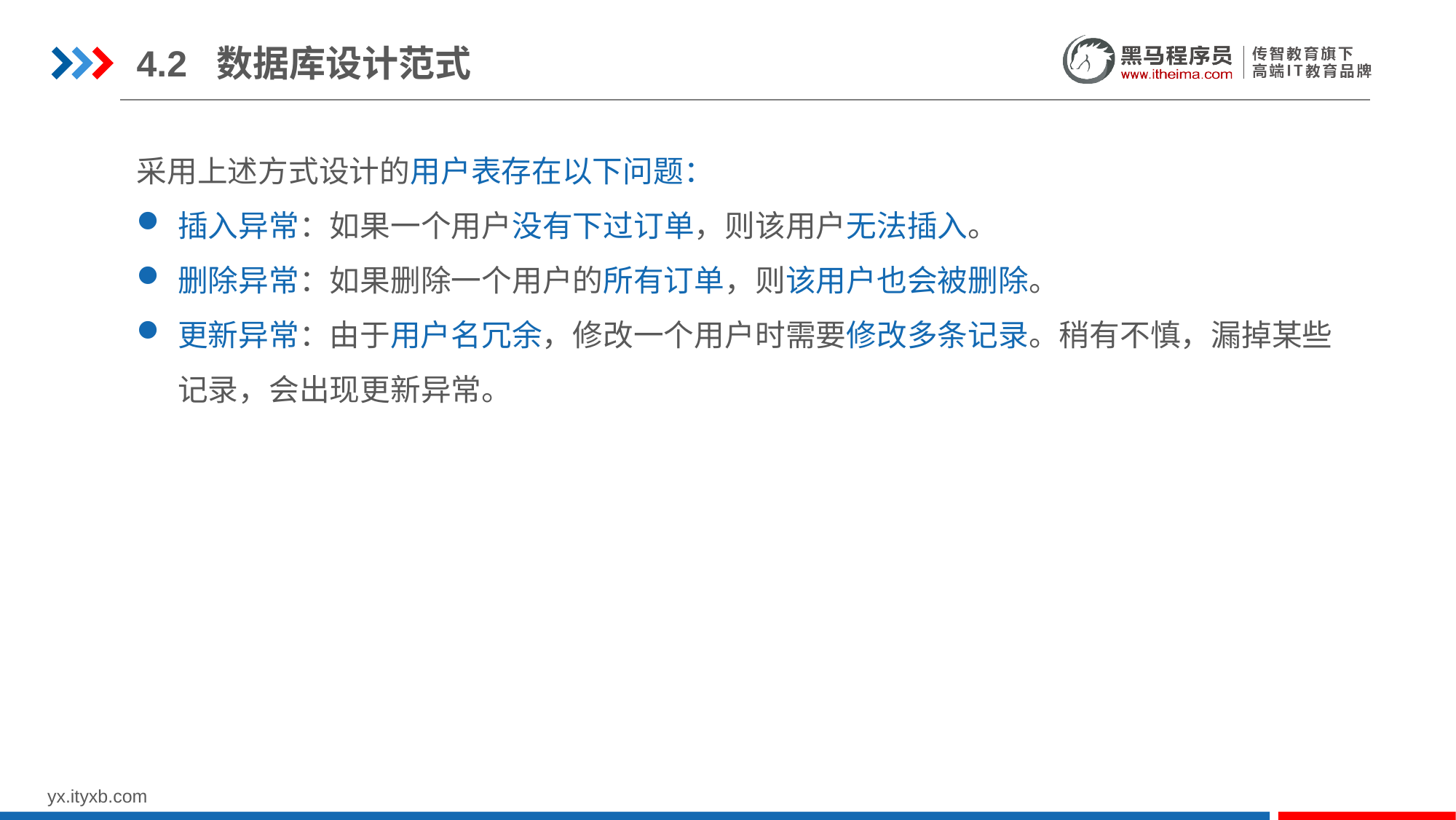

4.2  数据库设计范式
采用上述方式设计的用户表存在以下问题：
插入异常：如果一个用户没有下过订单，则该用户无法插入。
删除异常：如果删除一个用户的所有订单，则该用户也会被删除。
更新异常：由于用户名冗余，修改一个用户时需要修改多条记录。稍有不慎，漏掉某些记录，会出现更新异常。